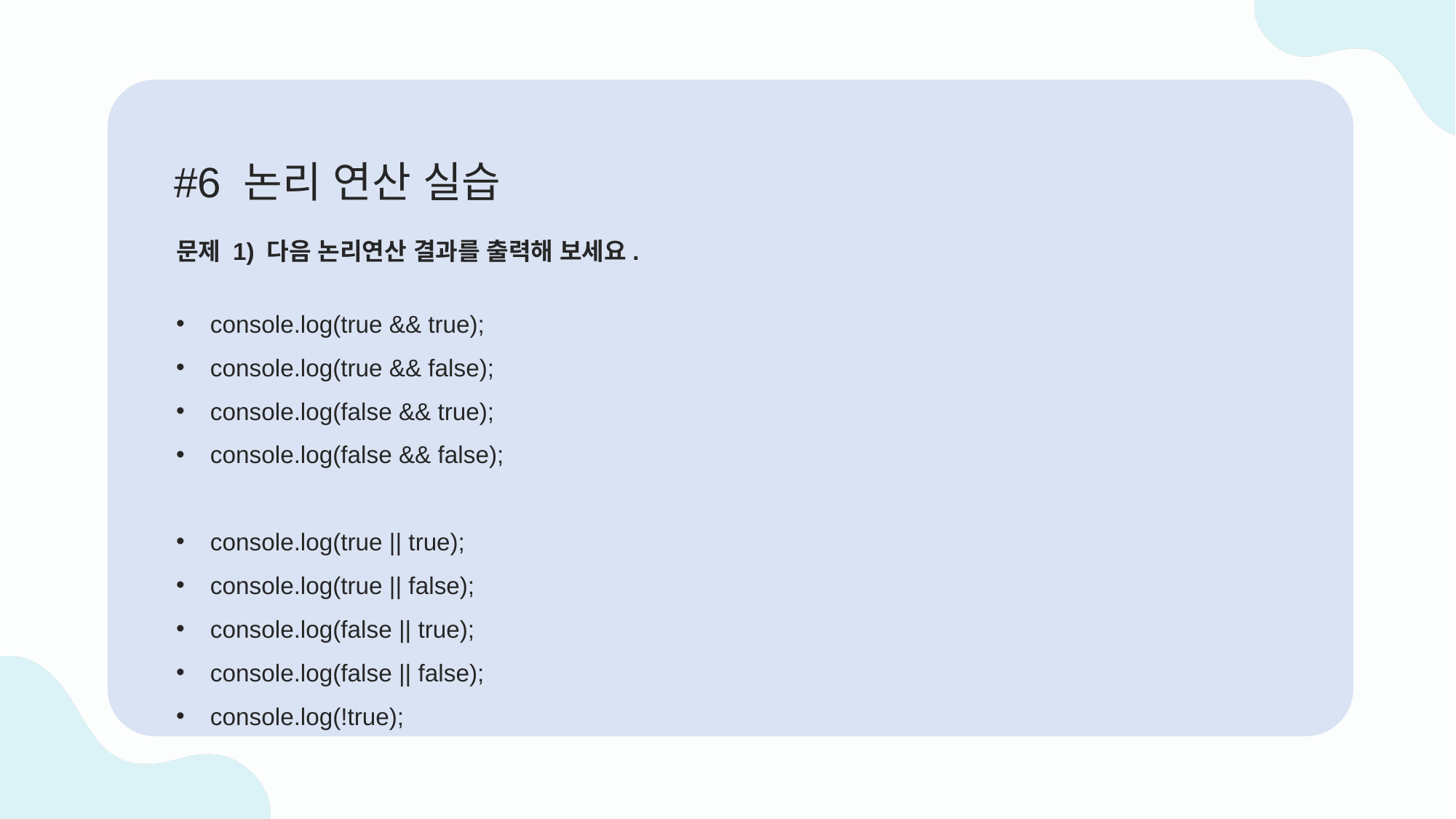

#6 논리 연산 실습
문제 1) 다음 논리연산 결과를 출력해 보세요.

console.log(true && true);
console.log(true && false);
console.log(false && true);
console.log(false && false);

console.log(true || true);
console.log(true || false);
console.log(false || true);
console.log(false || false);
console.log(!true);